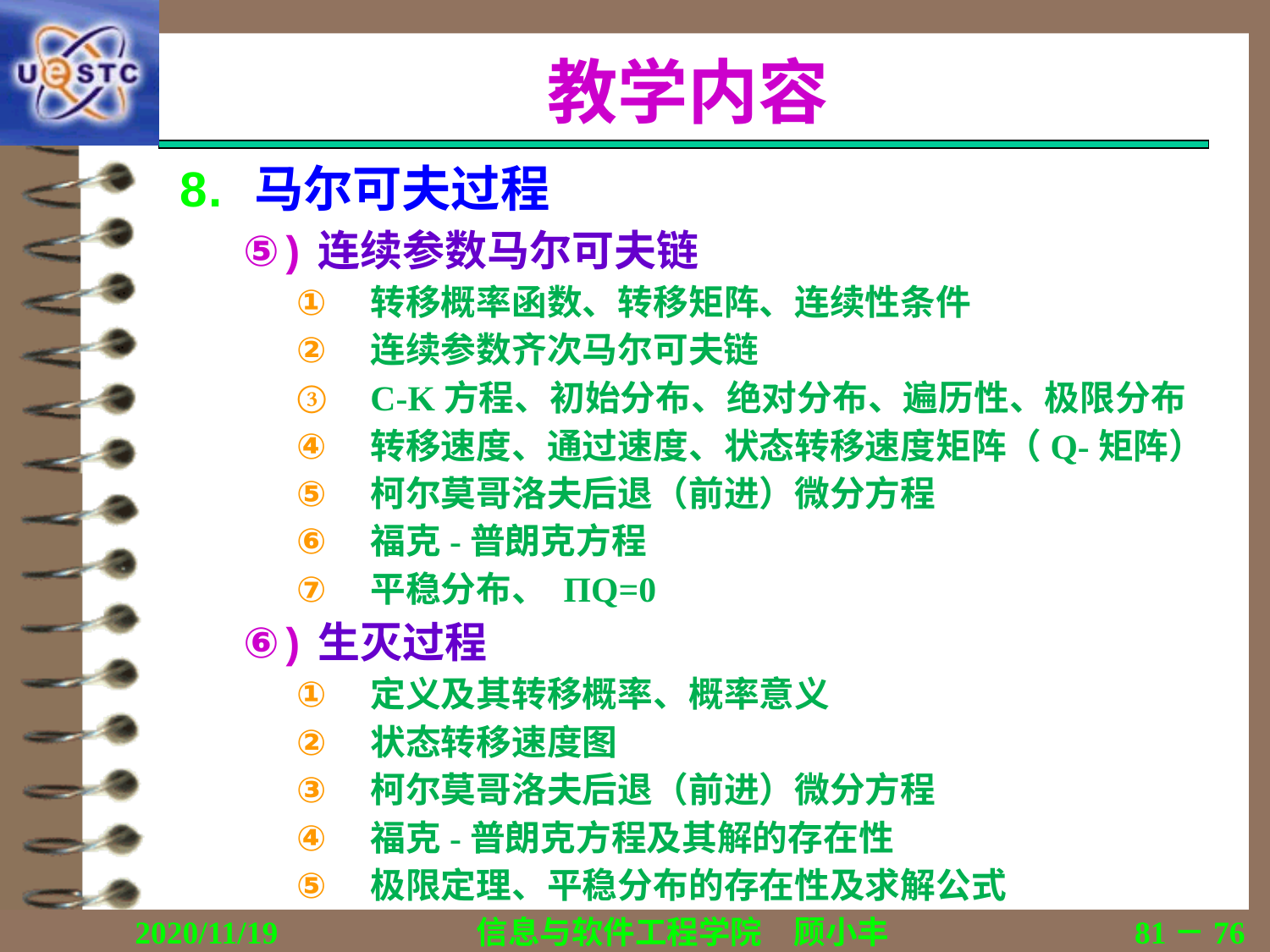

# 教学内容
马尔可夫过程
连续参数马尔可夫链
转移概率函数、转移矩阵、连续性条件
连续参数齐次马尔可夫链
C-K方程、初始分布、绝对分布、遍历性、极限分布
转移速度、通过速度、状态转移速度矩阵（Q-矩阵）
柯尔莫哥洛夫后退（前进）微分方程
福克-普朗克方程
平稳分布、 ΠQ=0
生灭过程
定义及其转移概率、概率意义
状态转移速度图
柯尔莫哥洛夫后退（前进）微分方程
福克-普朗克方程及其解的存在性
极限定理、平稳分布的存在性及求解公式
2020/11/19
信息与软件工程学院　顾小丰
81－76